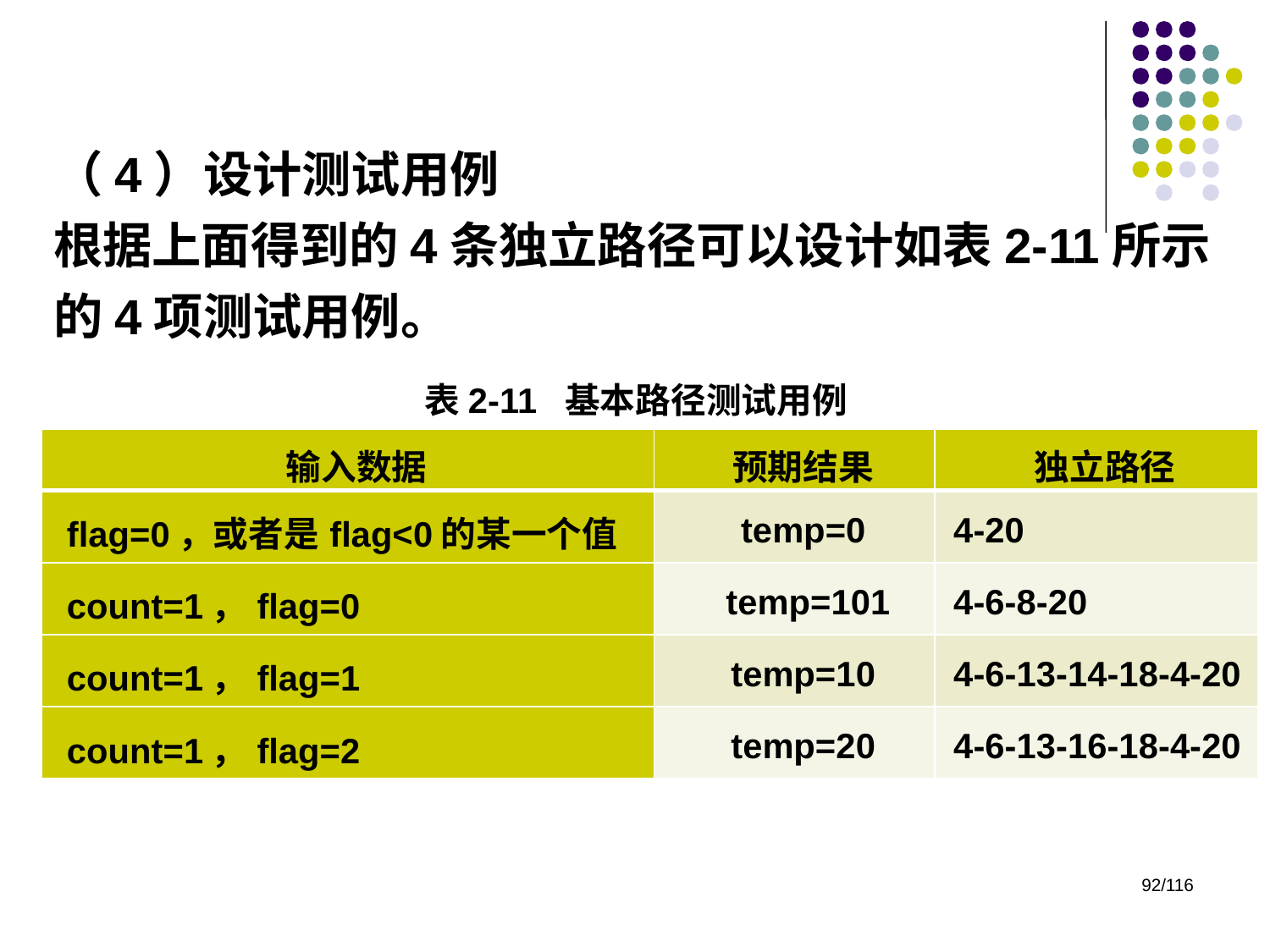

（4）设计测试用例
根据上面得到的4条独立路径可以设计如表2-11所示的4项测试用例。

表2-11  基本路径测试用例
| 输入数据 | 预期结果 | 独立路径 |
| --- | --- | --- |
| flag=0，或者是flag<0的某一个值 | temp=0 | 4-20 |
| count=1，flag=0 | temp=101 | 4-6-8-20 |
| count=1，flag=1 | temp=10 | 4-6-13-14-18-4-20 |
| count=1，flag=2 | temp=20 | 4-6-13-16-18-4-20 |
92/116